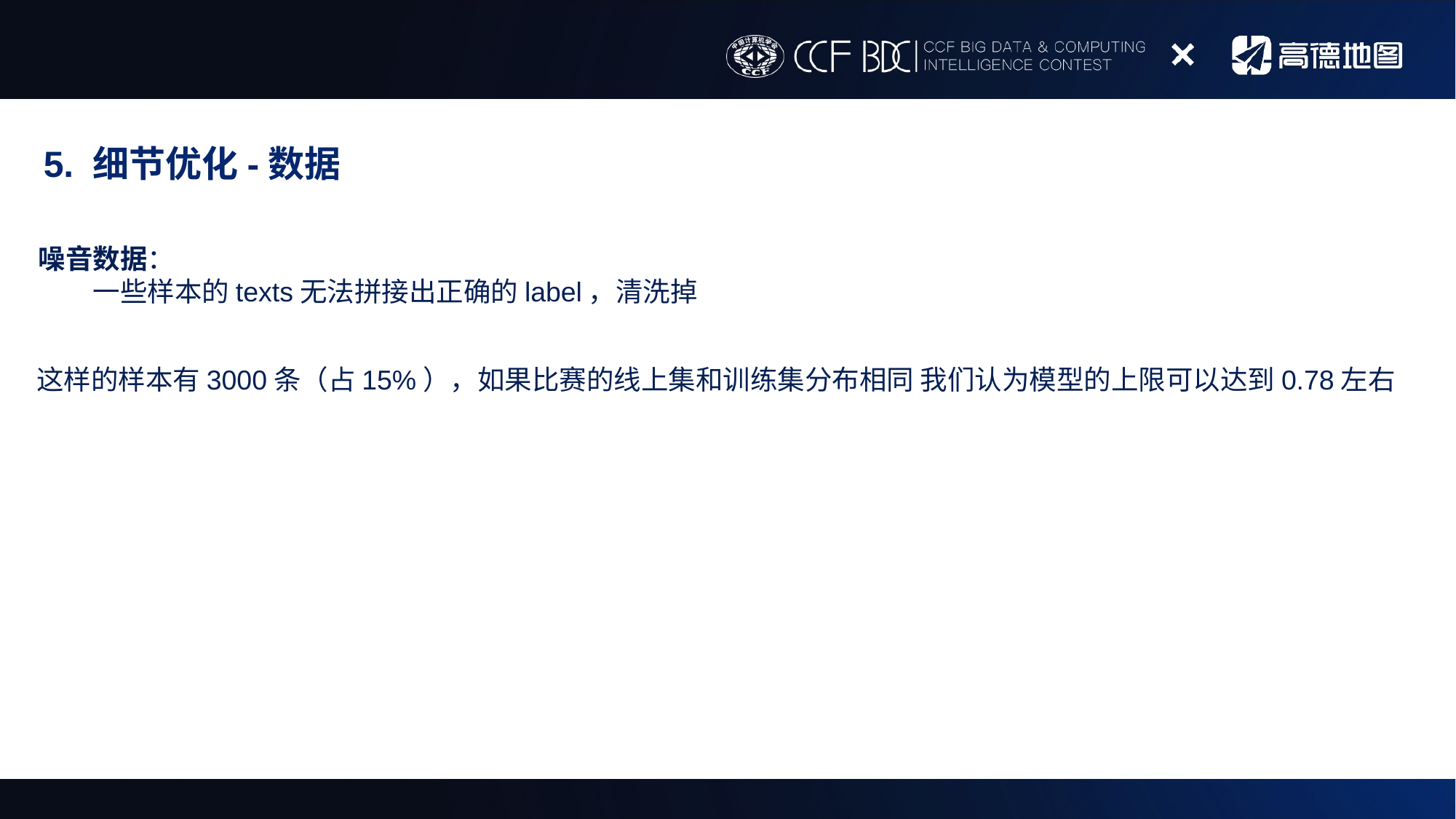

5. 细节优化-数据
噪音数据：
一些样本的texts无法拼接出正确的label，清洗掉
这样的样本有3000条（占15%），如果比赛的线上集和训练集分布相同 我们认为模型的上限可以达到0.78左右